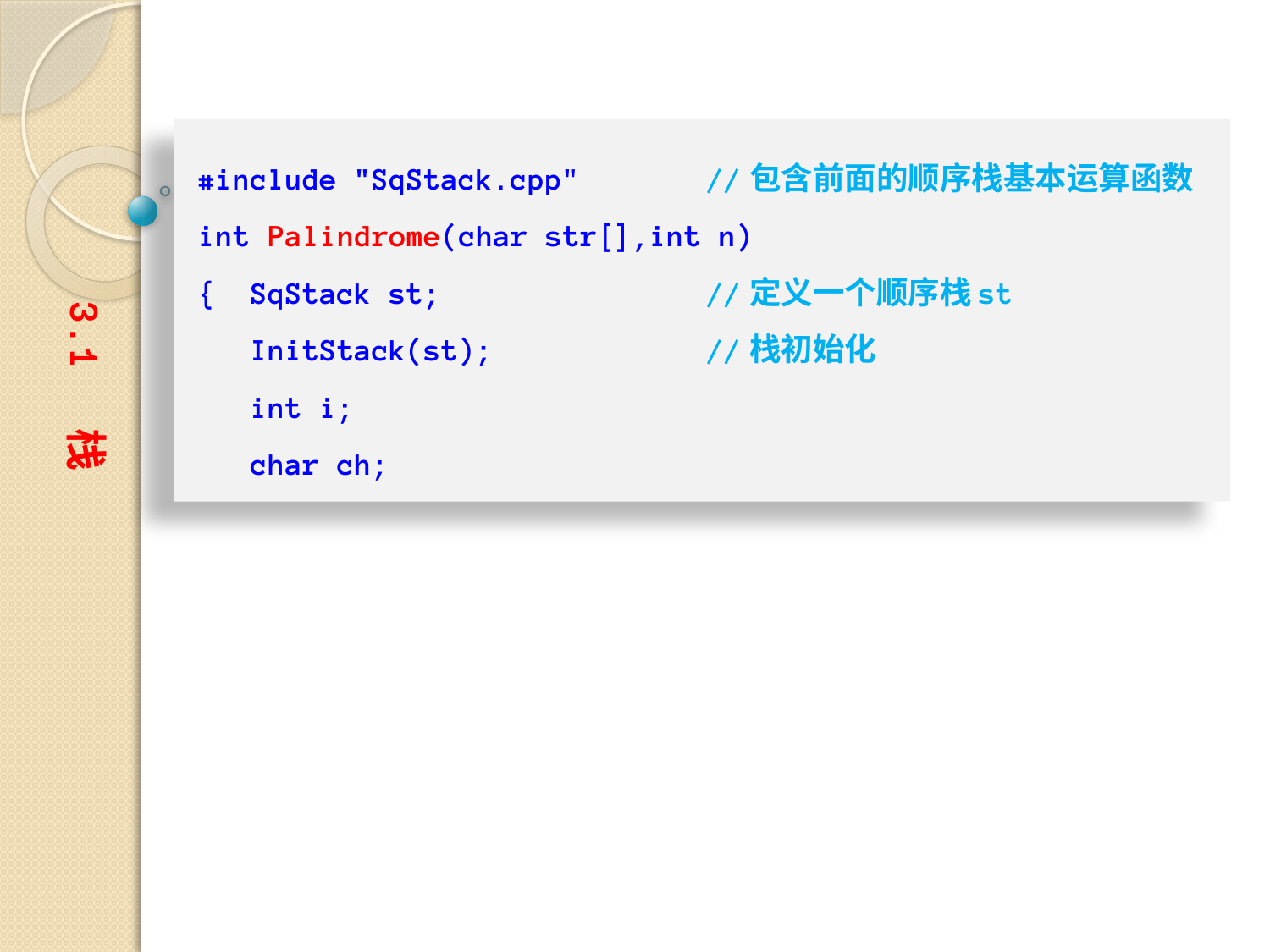

#include "SqStack.cpp"	//包含前面的顺序栈基本运算函数
int Palindrome(char str[],int n)
{  SqStack st;			//定义一个顺序栈st
   InitStack(st);		//栈初始化
   int i;
   char ch;
3.1  栈